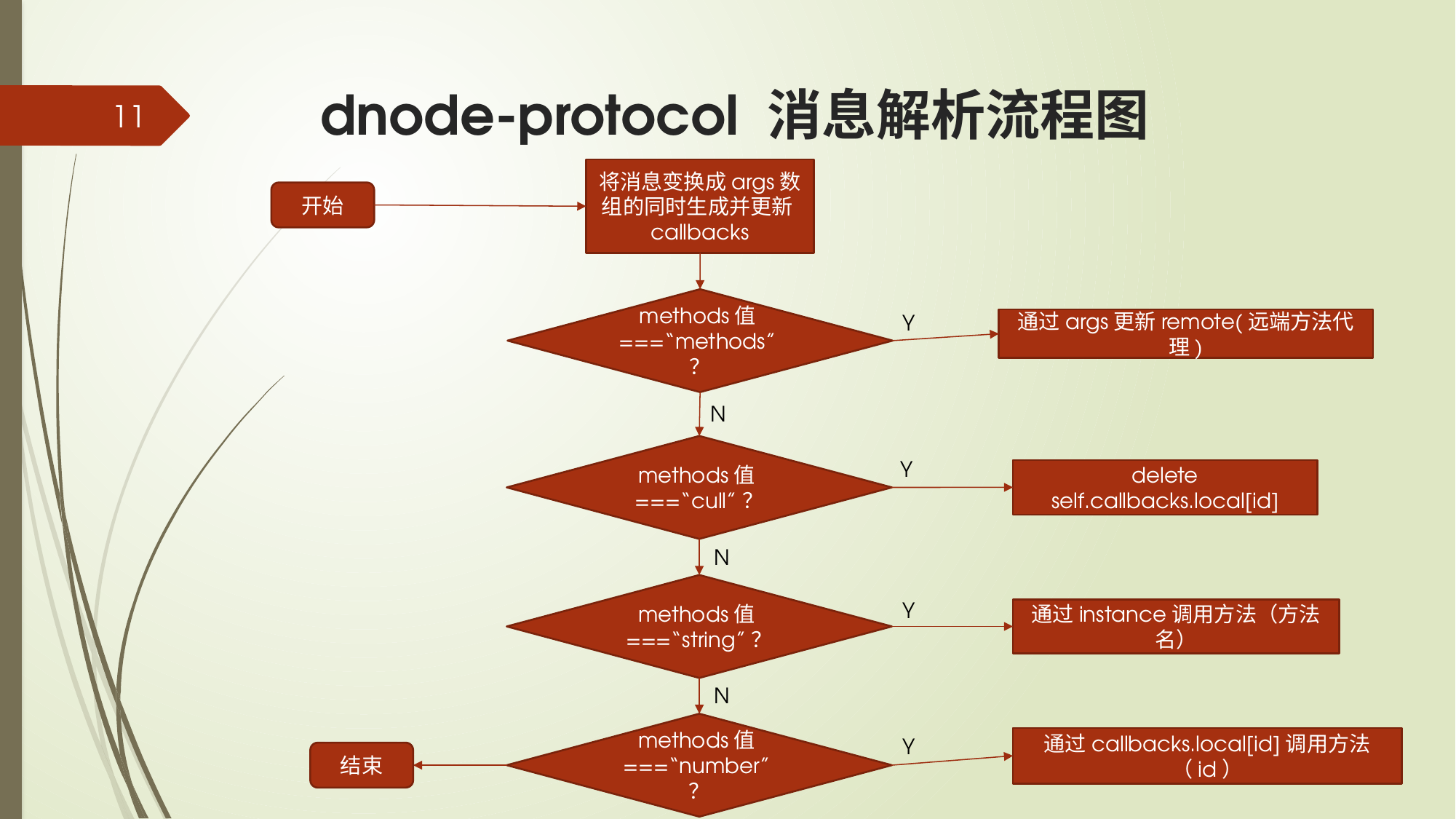

# dnode-protocol 消息解析流程图
11
将消息变换成args数组的同时生成并更新callbacks
开始
methods值===“methods”？
Y
通过args更新remote(远端方法代理)
N
methods值===“cull”？
Y
delete self.callbacks.local[id]
N
methods值===“string”？
Y
通过instance调用方法（方法名）
N
methods值===“number”？
Y
通过callbacks.local[id]调用方法（id）
结束